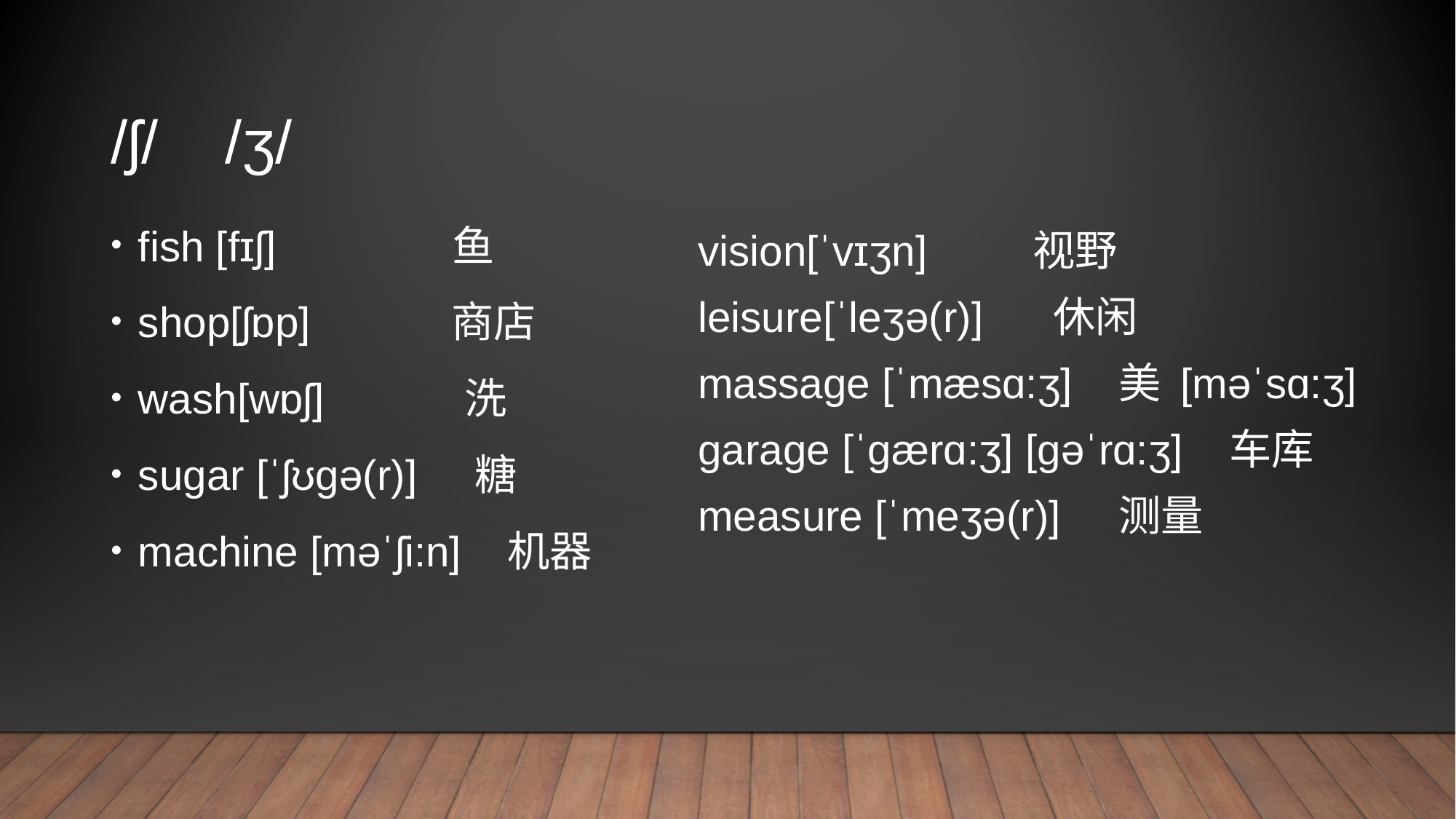

# /ʃ/    /ʒ/
fish [fɪʃ]              鱼
shop[ʃɒp]           商店
wash[wɒʃ]           洗
sugar [ˈʃʊgə(r)]    糖
machine [məˈʃi:n]   机器
vision[ˈvɪʒn]        视野
leisure[ˈleʒə(r)]     休闲
massage [ˈmæsɑ:ʒ]   美 [məˈsɑ:ʒ]
garage [ˈgærɑ:ʒ] [gəˈrɑ:ʒ]   车库
measure [ˈmeʒə(r)]    测量